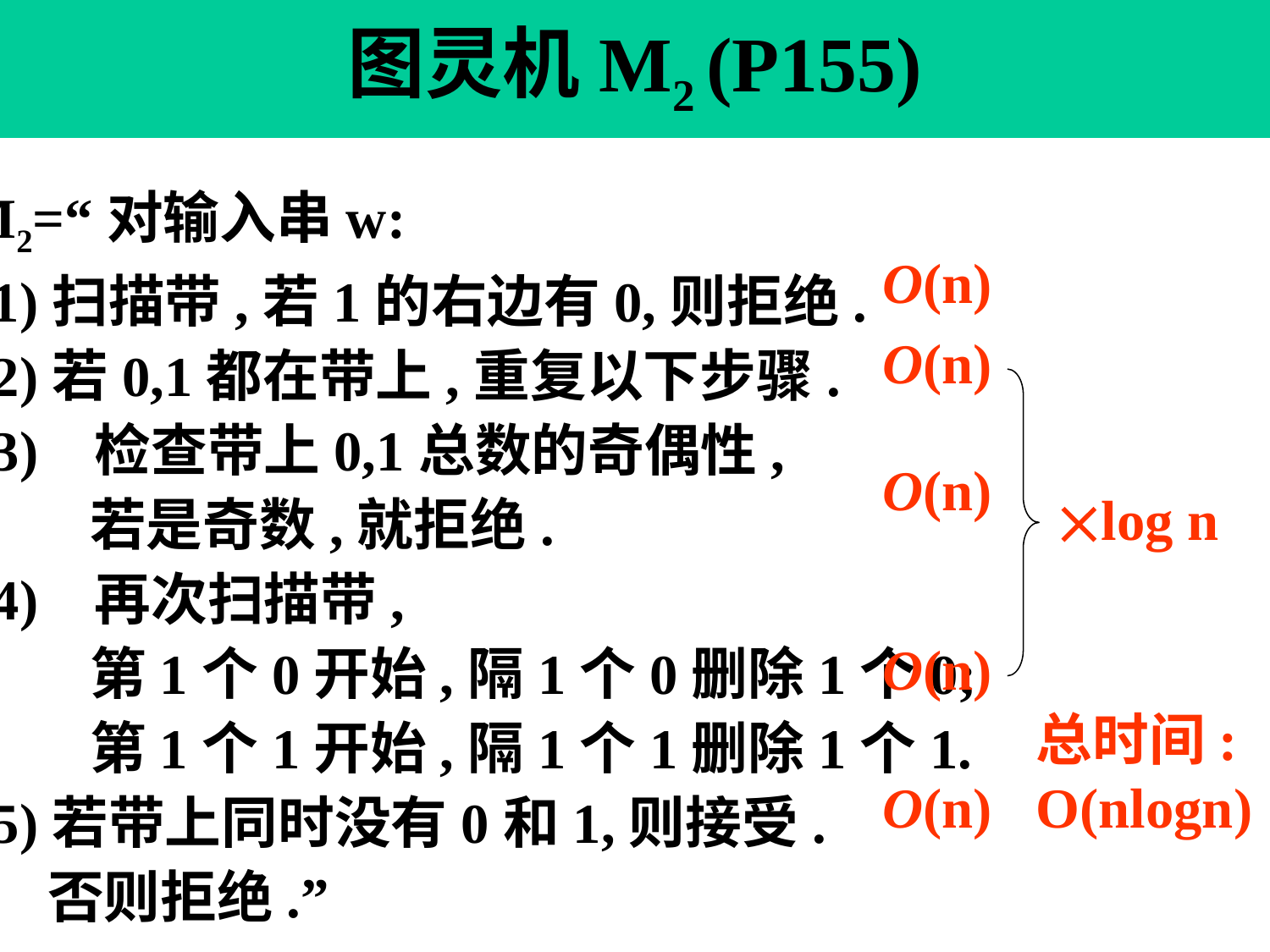

# 图灵机M2 (P155)
M2=“对输入串w:
  1)扫描带,若1的右边有0,则拒绝.
  2)若0,1都在带上,重复以下步骤.
  3)   检查带上0,1总数的奇偶性,
        若是奇数,就拒绝.
  4)   再次扫描带,
        第1个0开始,隔1个0删除1个0;
        第1个1开始,隔1个1删除1个1.
  5)若带上同时没有0和1,则接受.
     否则拒绝.”
O(n)
O(n)
O(n)
O(n)
O(n)

×log n
总时间:
O(nlogn)